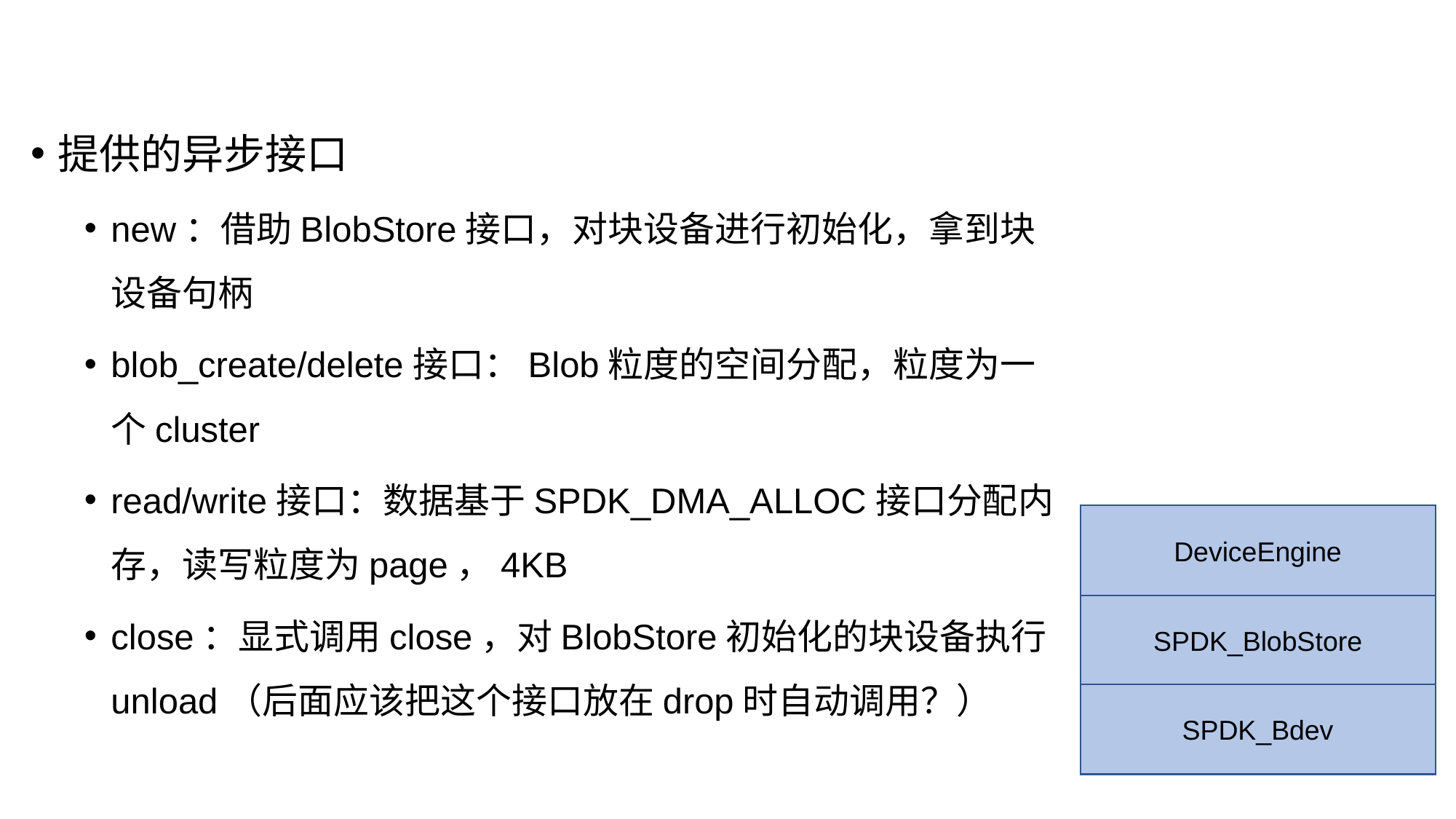

提供的异步接口
new：借助BlobStore接口，对块设备进行初始化，拿到块设备句柄
blob_create/delete接口：Blob粒度的空间分配，粒度为一个cluster
read/write接口：数据基于SPDK_DMA_ALLOC接口分配内存，读写粒度为page，4KB
close：显式调用close，对BlobStore初始化的块设备执行unload（后面应该把这个接口放在drop时自动调用？）
DeviceEngine
SPDK_BlobStore
SPDK_Bdev